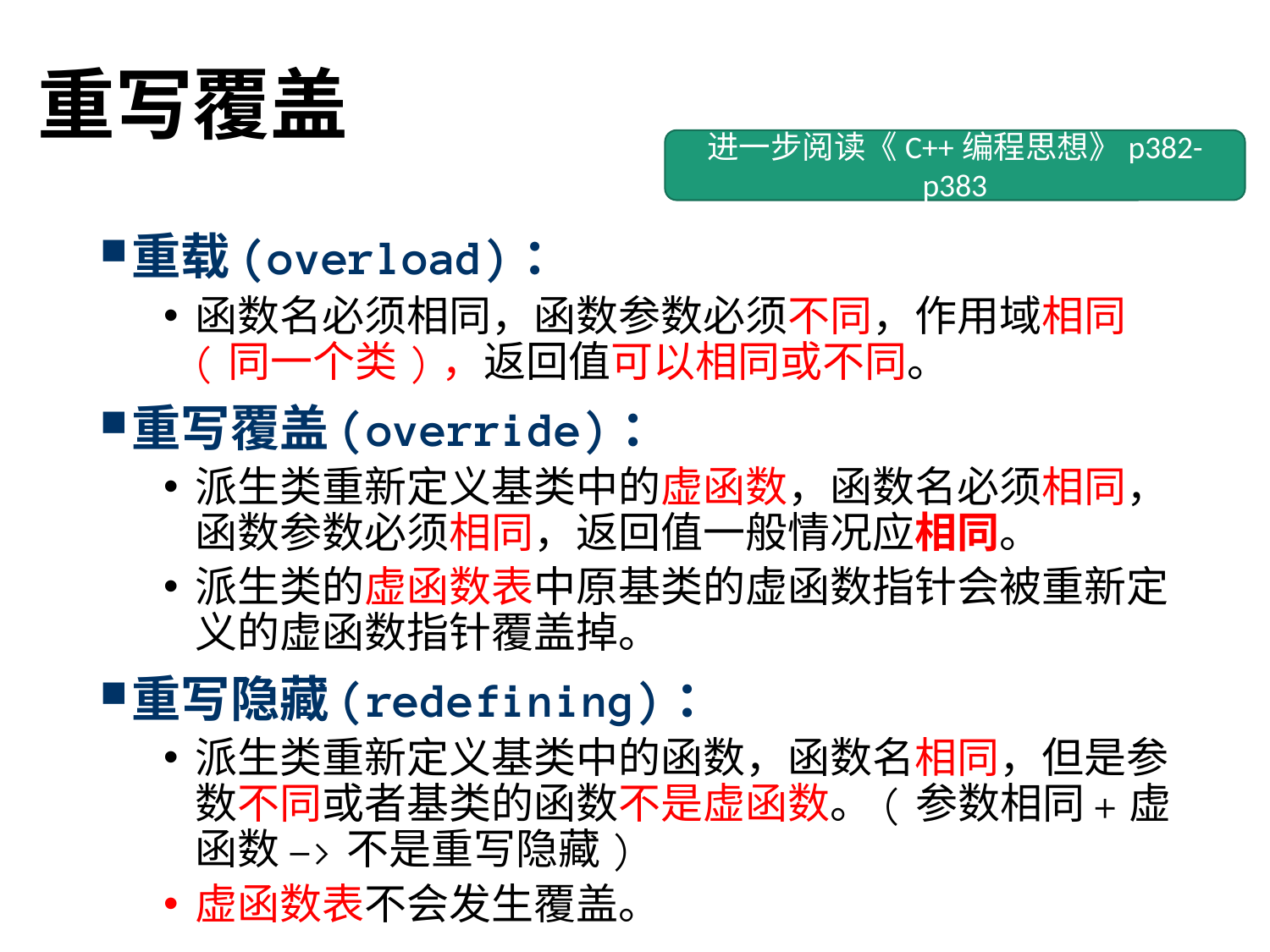

# 重写覆盖
进一步阅读《C++编程思想》p382-p383
重载(overload)：
函数名必须相同，函数参数必须不同，作用域相同(同一个类)，返回值可以相同或不同。
重写覆盖(override)：
派生类重新定义基类中的虚函数，函数名必须相同，函数参数必须相同，返回值一般情况应相同。
派生类的虚函数表中原基类的虚函数指针会被重新定义的虚函数指针覆盖掉。
重写隐藏(redefining)：
派生类重新定义基类中的函数，函数名相同，但是参数不同或者基类的函数不是虚函数。(参数相同+虚函数->不是重写隐藏)
虚函数表不会发生覆盖。